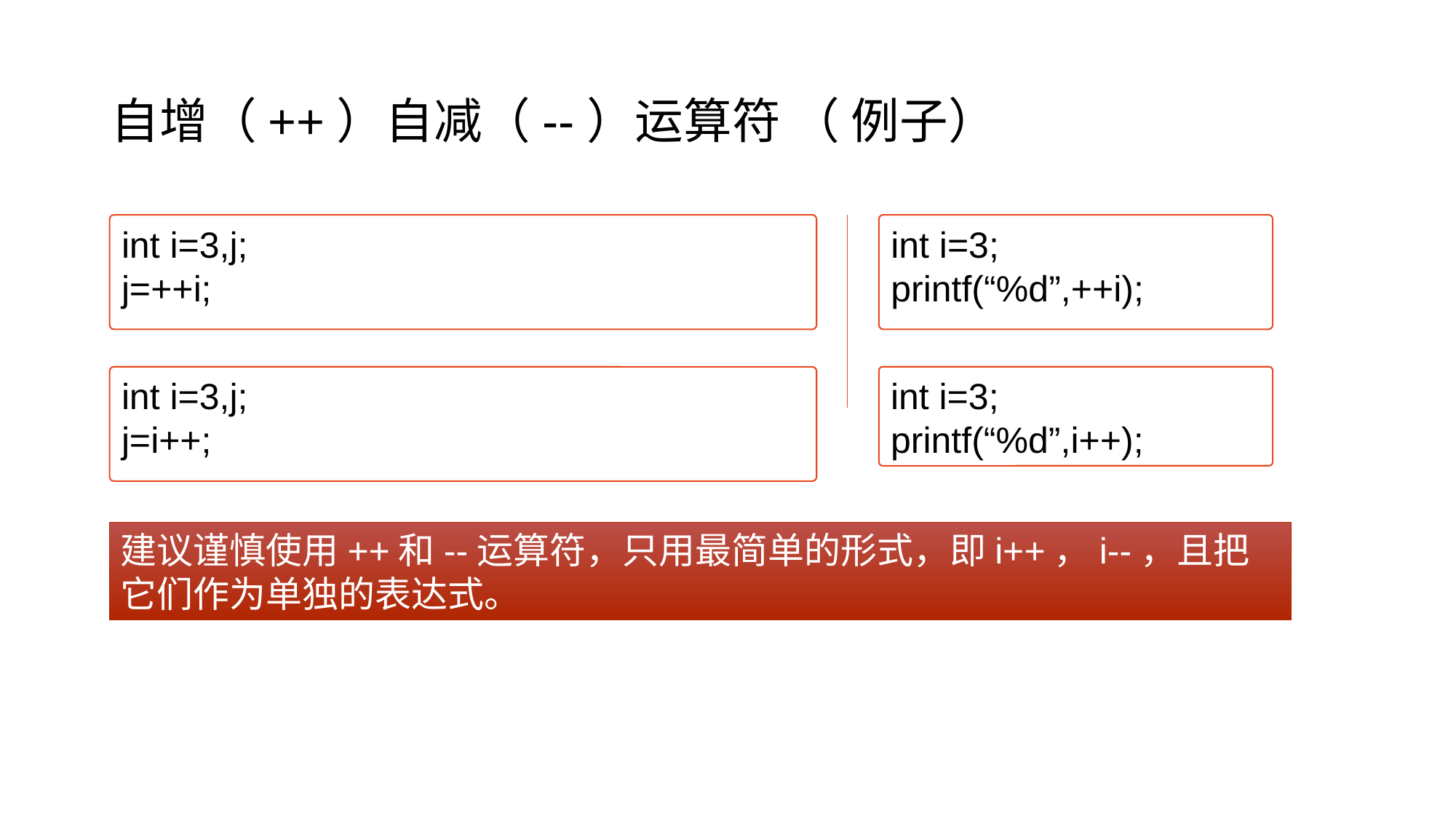

# 自增（++）自减（--）运算符 （ 例子）
int i=3,j;
j=++i;
int i=3;
printf(“%d”,++i);
int i=3;
printf(“%d”,i++);
int i=3,j;
j=i++;
建议谨慎使用++和--运算符，只用最简单的形式，即i++，i--，且把它们作为单独的表达式。